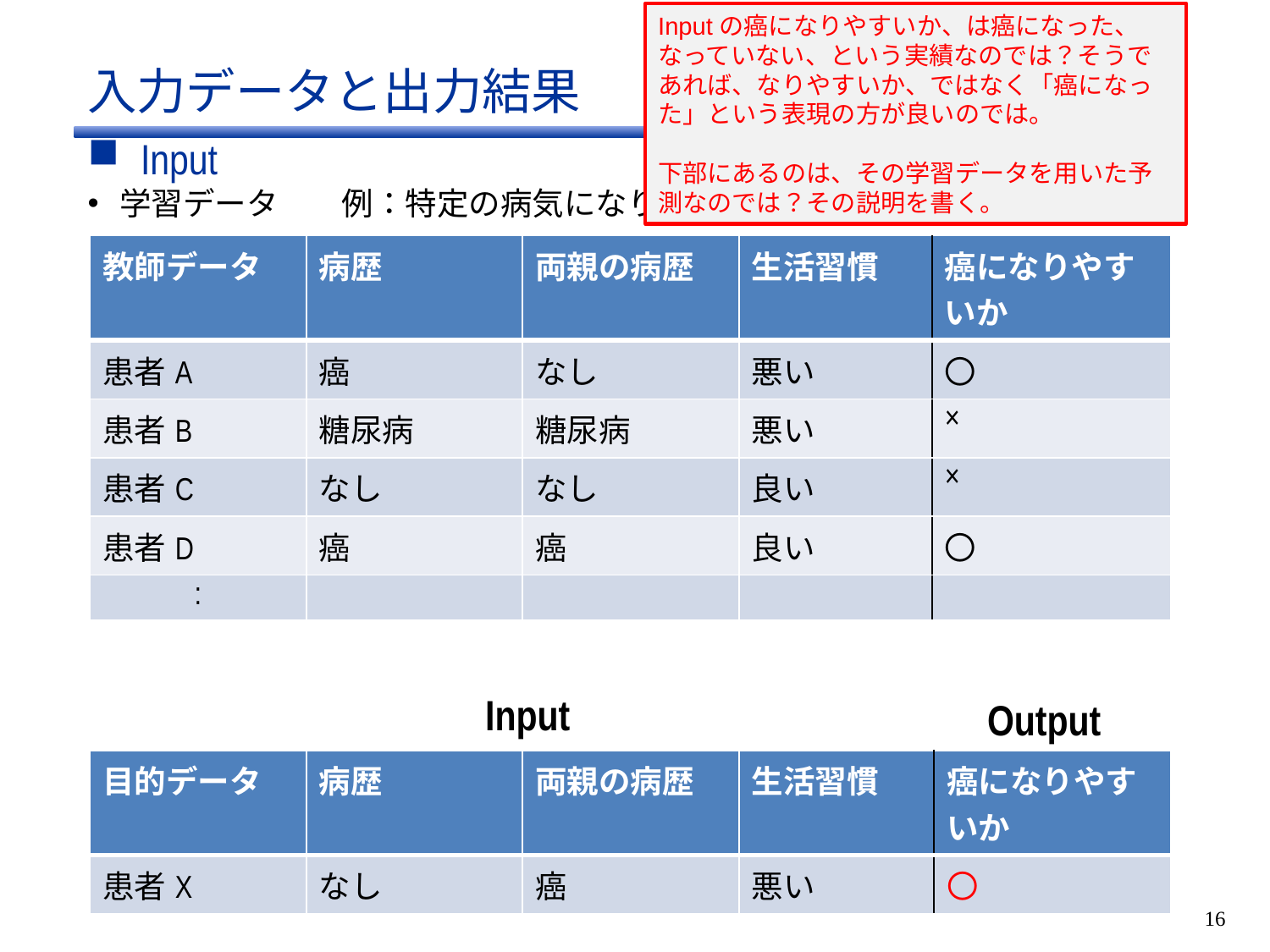

Inputの癌になりやすいか、は癌になった、なっていない、という実績なのでは？そうであれば、なりやすいか、ではなく「癌になった」という表現の方が良いのでは。

下部にあるのは、その学習データを用いた予測なのでは？その説明を書く。
# 入力データと出力結果
Input
学習データ　　例：特定の病気になりやすいか
| 教師データ | 病歴 | 両親の病歴 | 生活習慣 | 癌になりやすいか |
| --- | --- | --- | --- | --- |
| 患者A | 癌 | なし | 悪い | 〇 |
| 患者B | 糖尿病 | 糖尿病 | 悪い | × |
| 患者C | なし | なし | 良い | × |
| 患者D | 癌 | 癌 | 良い | 〇 |
| : |  |  |  |  |
Input
Output
| 目的データ | 病歴 | 両親の病歴 | 生活習慣 | 癌になりやすいか |
| --- | --- | --- | --- | --- |
| 患者X | なし | 癌 | 悪い | 〇 |